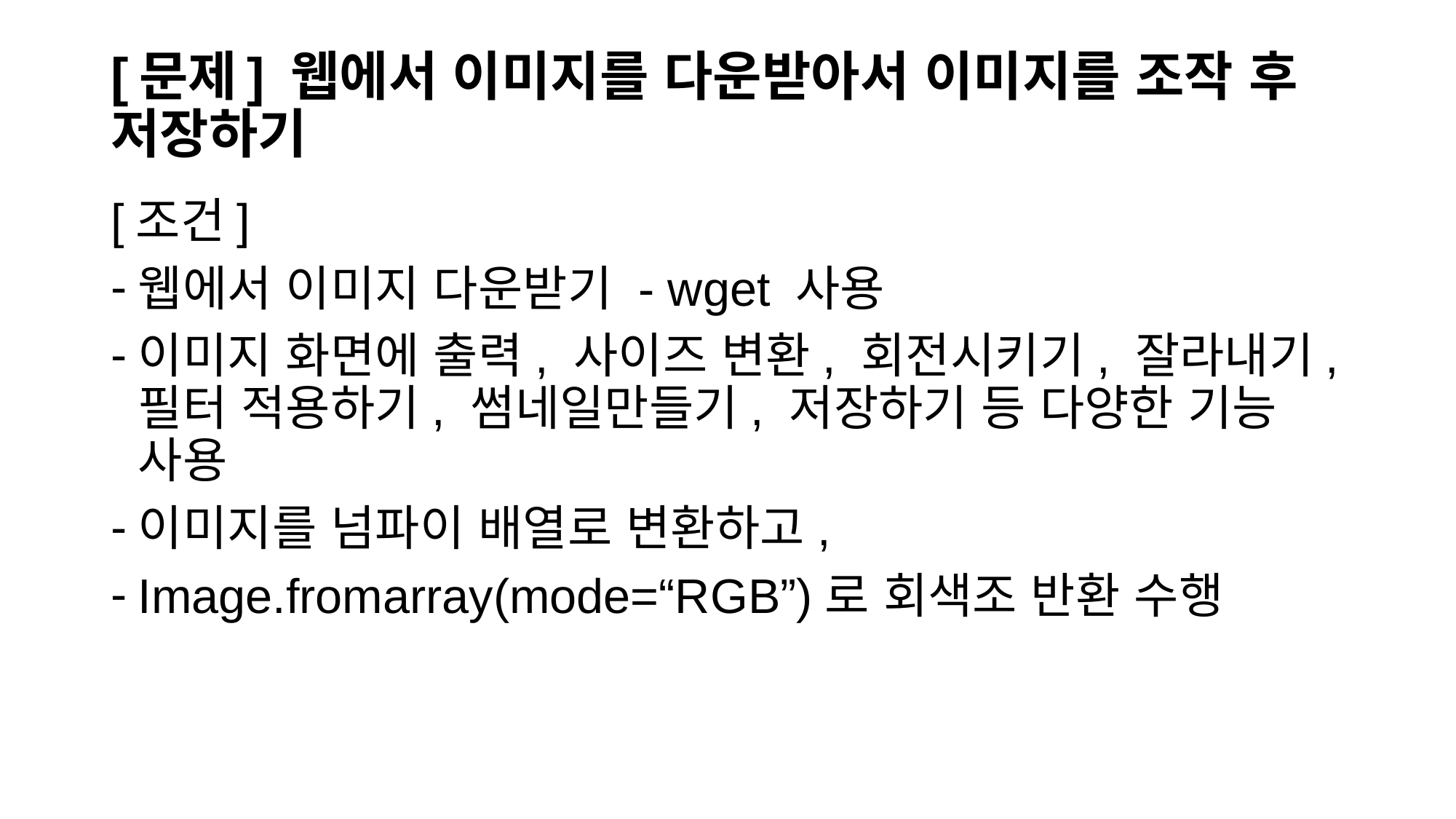

# [문제] 웹에서 이미지를 다운받아서 이미지를 조작 후 저장하기
[조건]
웹에서 이미지 다운받기 - wget 사용
이미지 화면에 출력, 사이즈 변환, 회전시키기, 잘라내기, 필터 적용하기, 썸네일만들기, 저장하기 등 다양한 기능 사용
이미지를 넘파이 배열로 변환하고,
Image.fromarray(mode=“RGB”)로 회색조 반환 수행